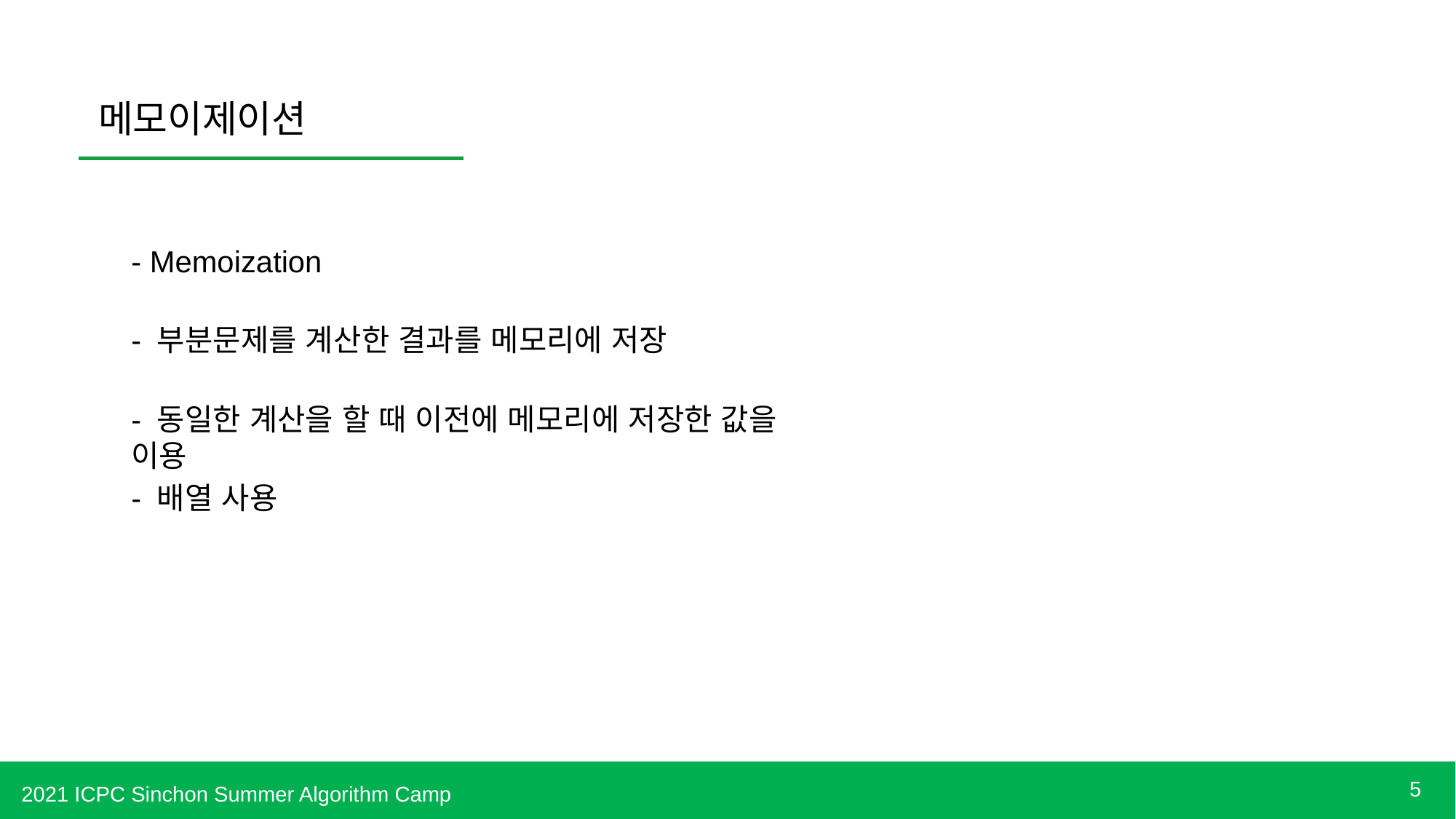

메모이제이션
- Memoization
- 부분문제를 계산한 결과를 메모리에 저장
- 동일한 계산을 할 때 이전에 메모리에 저장한 값을 이용
- 배열 사용

5
2021 ICPC Sinchon Summer Algorithm Camp